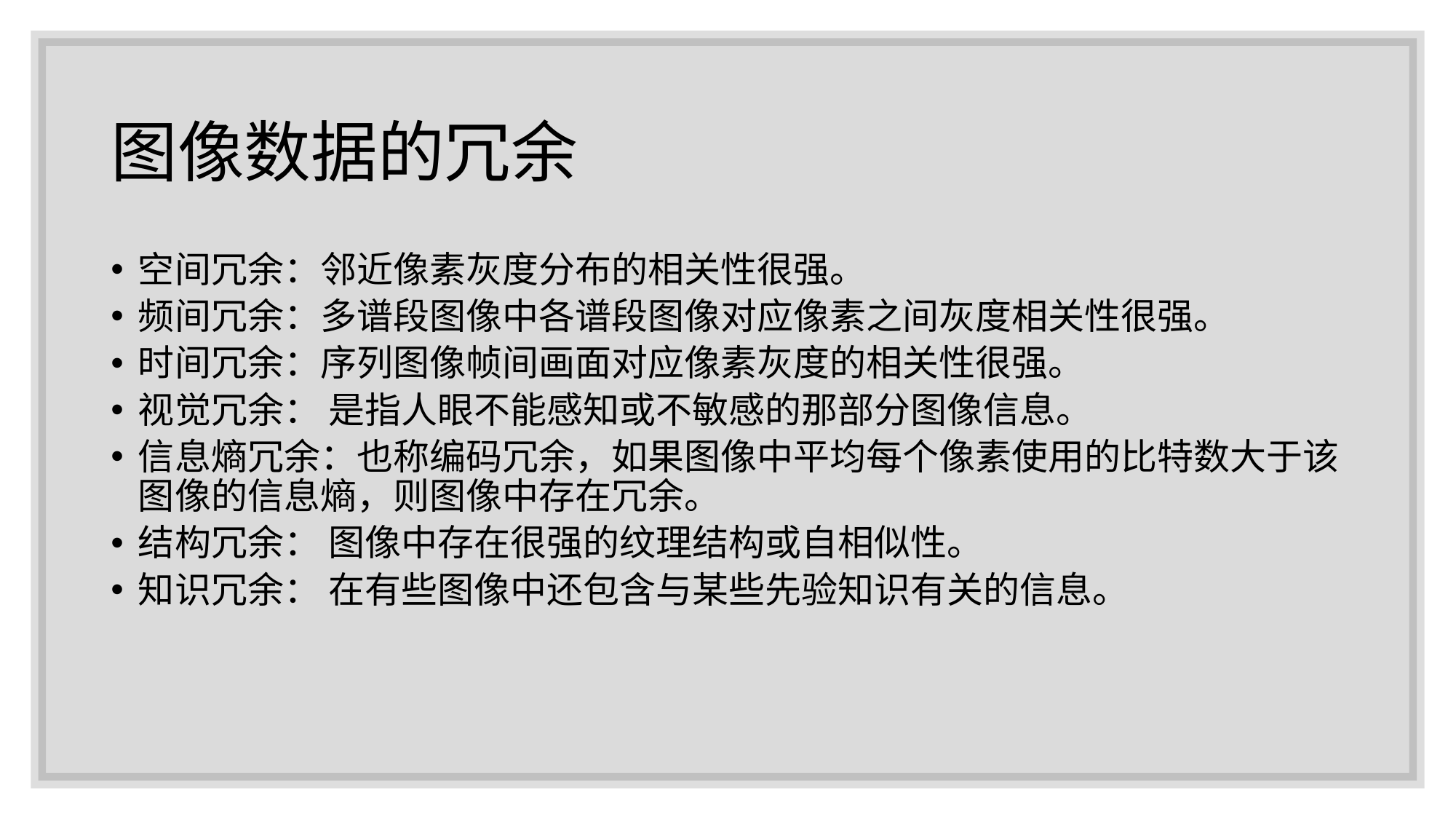

# 图像数据的冗余
空间冗余：邻近像素灰度分布的相关性很强。
频间冗余：多谱段图像中各谱段图像对应像素之间灰度相关性很强。
时间冗余：序列图像帧间画面对应像素灰度的相关性很强。
视觉冗余： 是指人眼不能感知或不敏感的那部分图像信息。
信息熵冗余：也称编码冗余，如果图像中平均每个像素使用的比特数大于该图像的信息熵，则图像中存在冗余。
结构冗余： 图像中存在很强的纹理结构或自相似性。
知识冗余： 在有些图像中还包含与某些先验知识有关的信息。